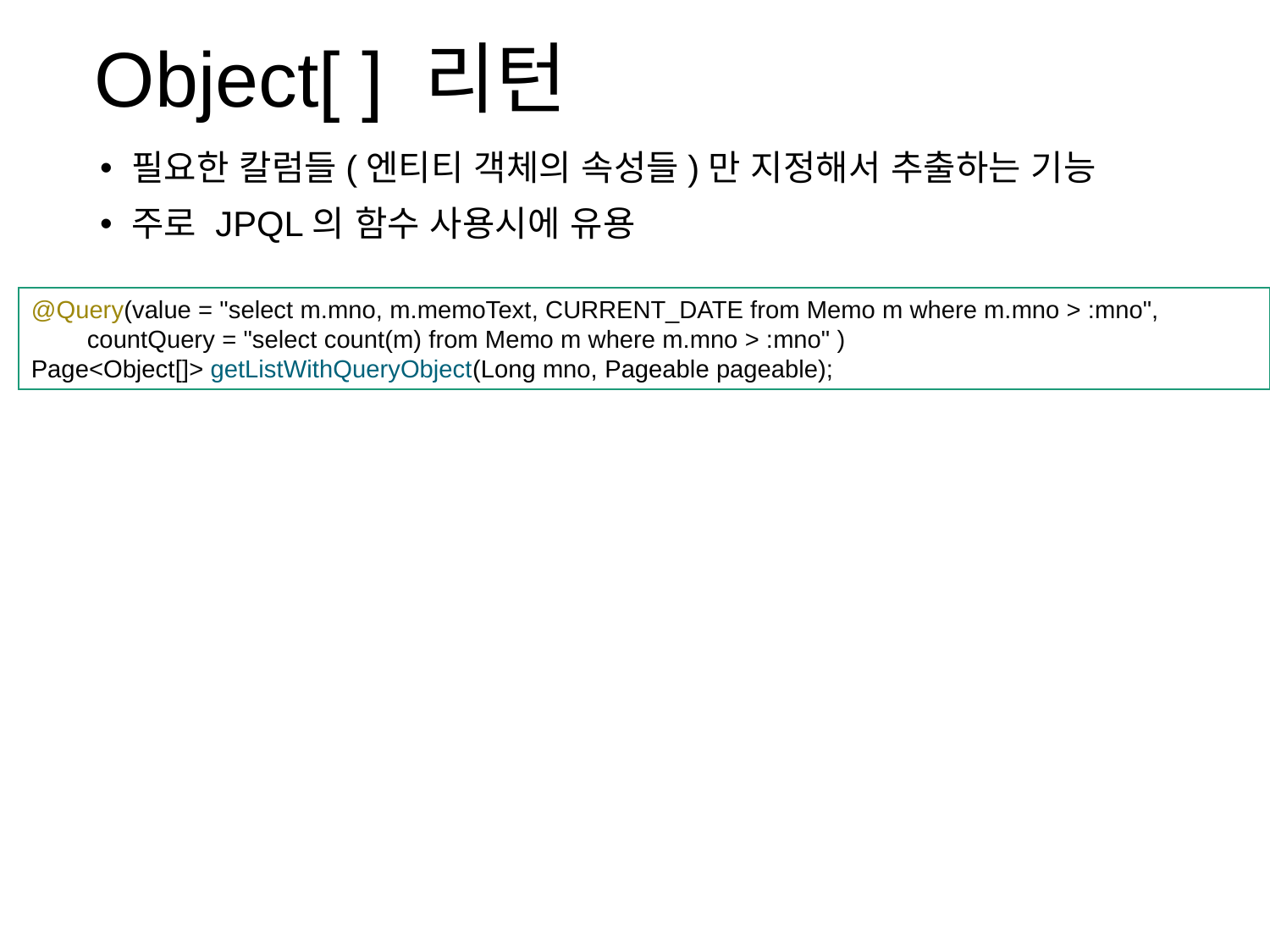

# Object[ ] 리턴
필요한 칼럼들(엔티티 객체의 속성들)만 지정해서 추출하는 기능
주로 JPQL의 함수 사용시에 유용
@Query(value = "select m.mno, m.memoText, CURRENT_DATE from Memo m where m.mno > :mno",
        countQuery = "select count(m) from Memo m where m.mno > :mno" )
Page<Object[]> getListWithQueryObject(Long mno, Pageable pageable);